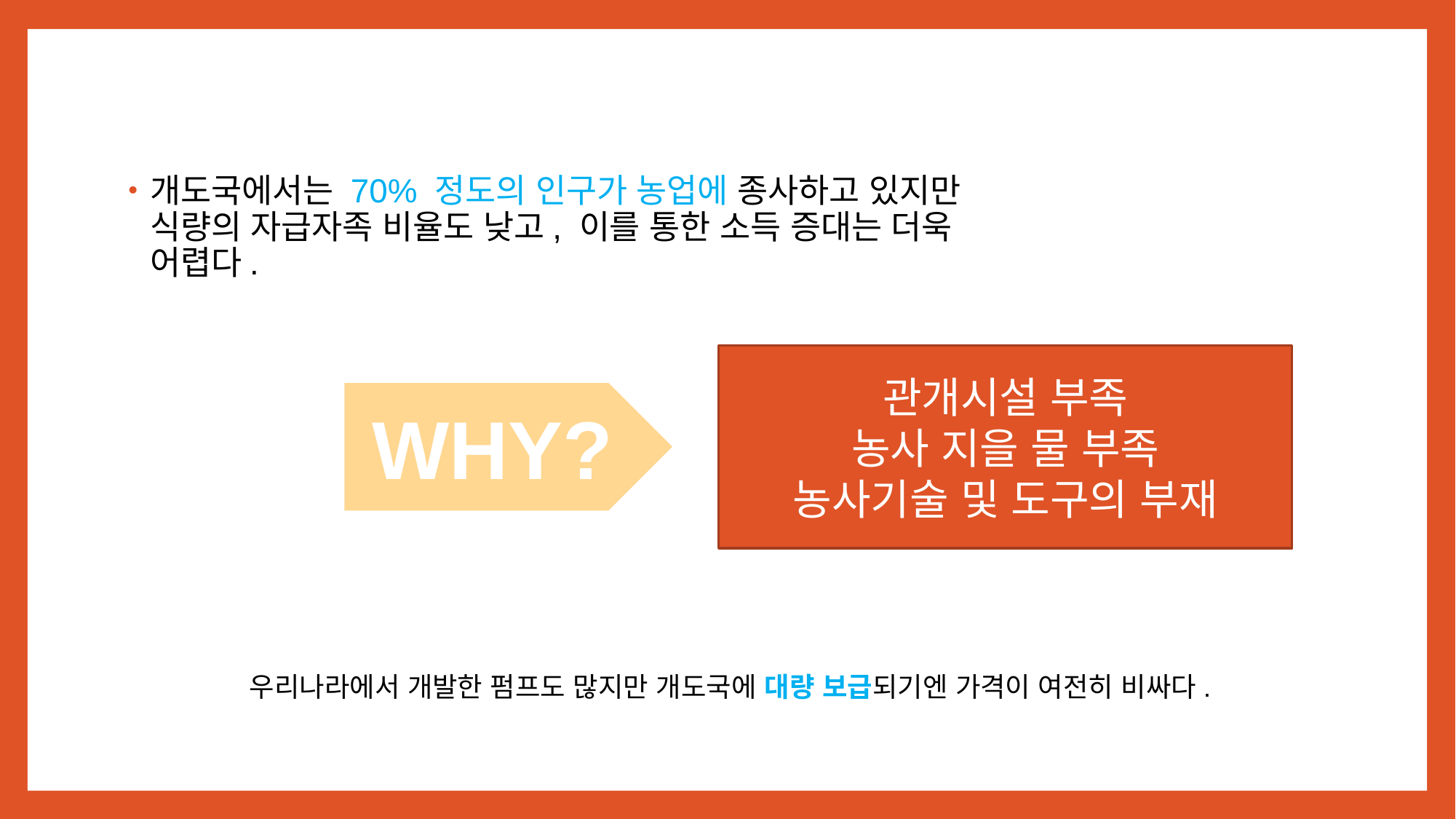

개도국에서는 70% 정도의 인구가 농업에 종사하고 있지만 식량의 자급자족 비율도 낮고, 이를 통한 소득 증대는 더욱 어렵다.
관개시설 부족
농사 지을 물 부족
농사기술 및 도구의 부재
WHY?
우리나라에서 개발한 펌프도 많지만 개도국에 대량 보급되기엔 가격이 여전히 비싸다.